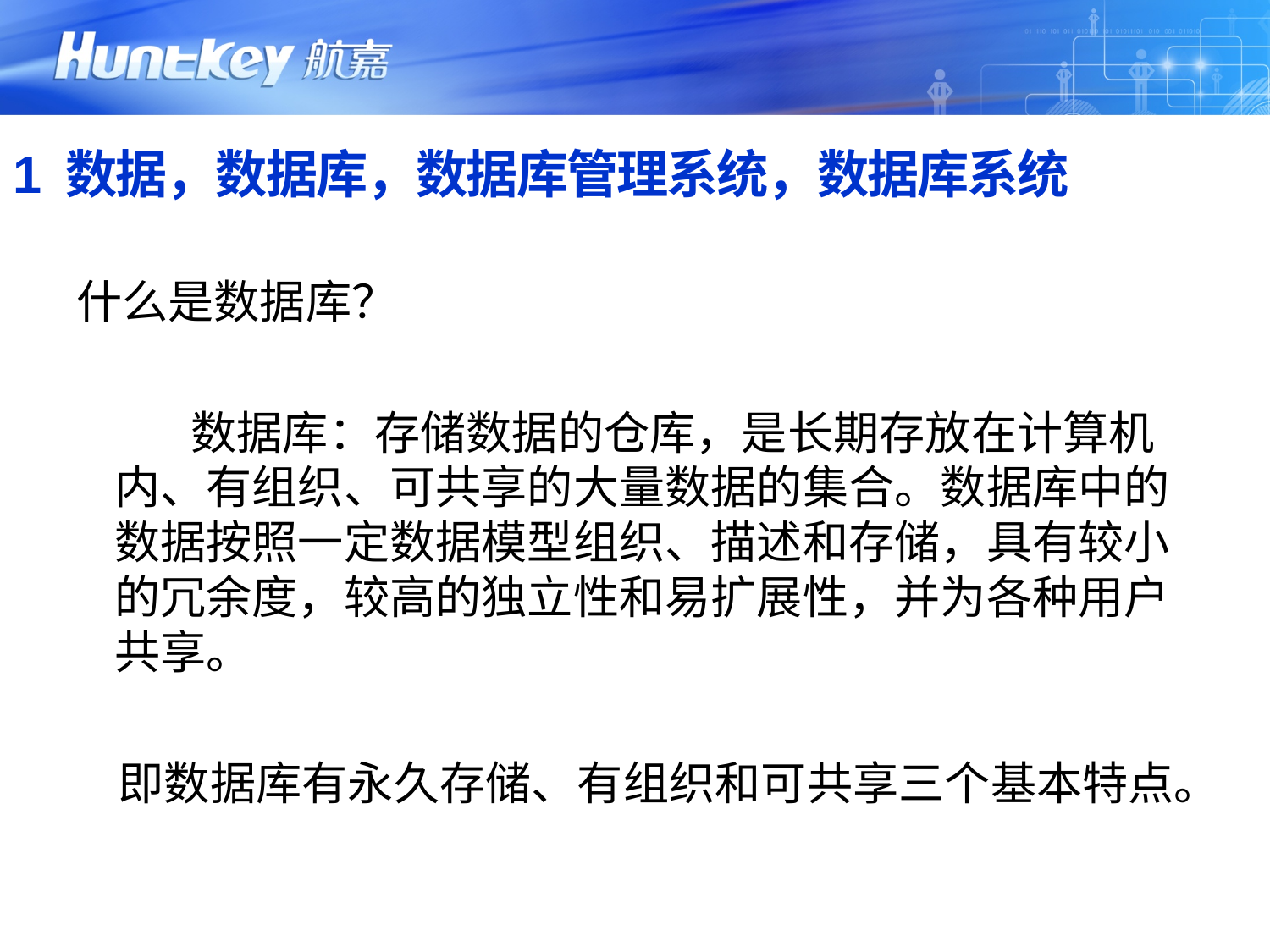

# 1 数据，数据库，数据库管理系统，数据库系统
什么是数据库？

          数据库：存储数据的仓库，是长期存放在计算机内、有组织、可共享的大量数据的集合。数据库中的数据按照一定数据模型组织、描述和存储，具有较小的冗余度，较高的独立性和易扩展性，并为各种用户共享。

   即数据库有永久存储、有组织和可共享三个基本特点。